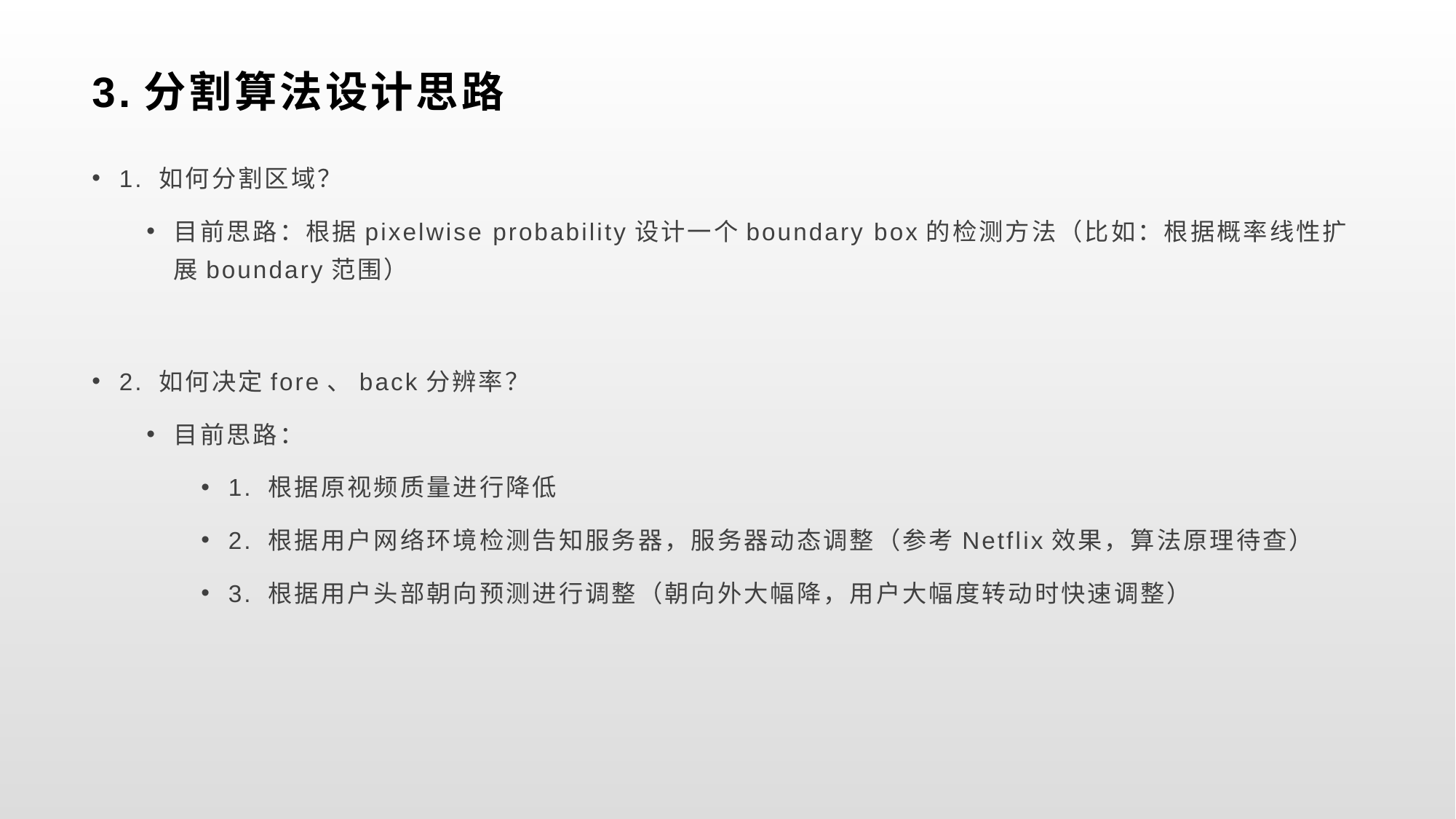

# 3.分割算法设计思路
1. 如何分割区域？
目前思路：根据pixelwise probability设计一个boundary box的检测方法（比如：根据概率线性扩展boundary范围）

2. 如何决定fore、back分辨率？
目前思路：
1. 根据原视频质量进行降低
2. 根据用户网络环境检测告知服务器，服务器动态调整（参考Netflix效果，算法原理待查）
3. 根据用户头部朝向预测进行调整（朝向外大幅降，用户大幅度转动时快速调整）